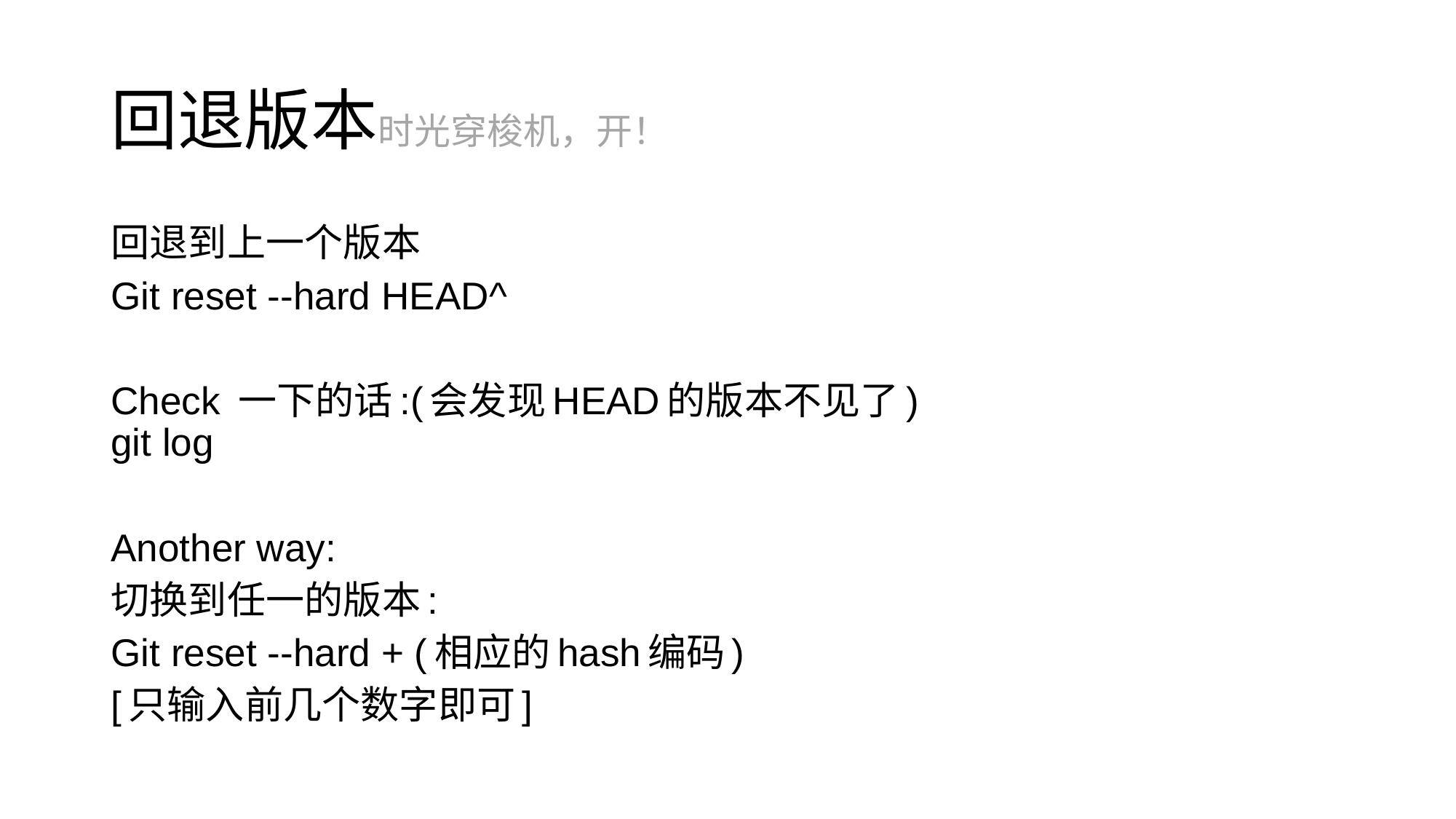

# 回退版本时光穿梭机，开！
回退到上一个版本
Git reset --hard HEAD^

Check 一下的话:(会发现HEAD的版本不见了)
git log

Another way:
切换到任一的版本:
Git reset --hard + (相应的hash编码)
[只输入前几个数字即可]